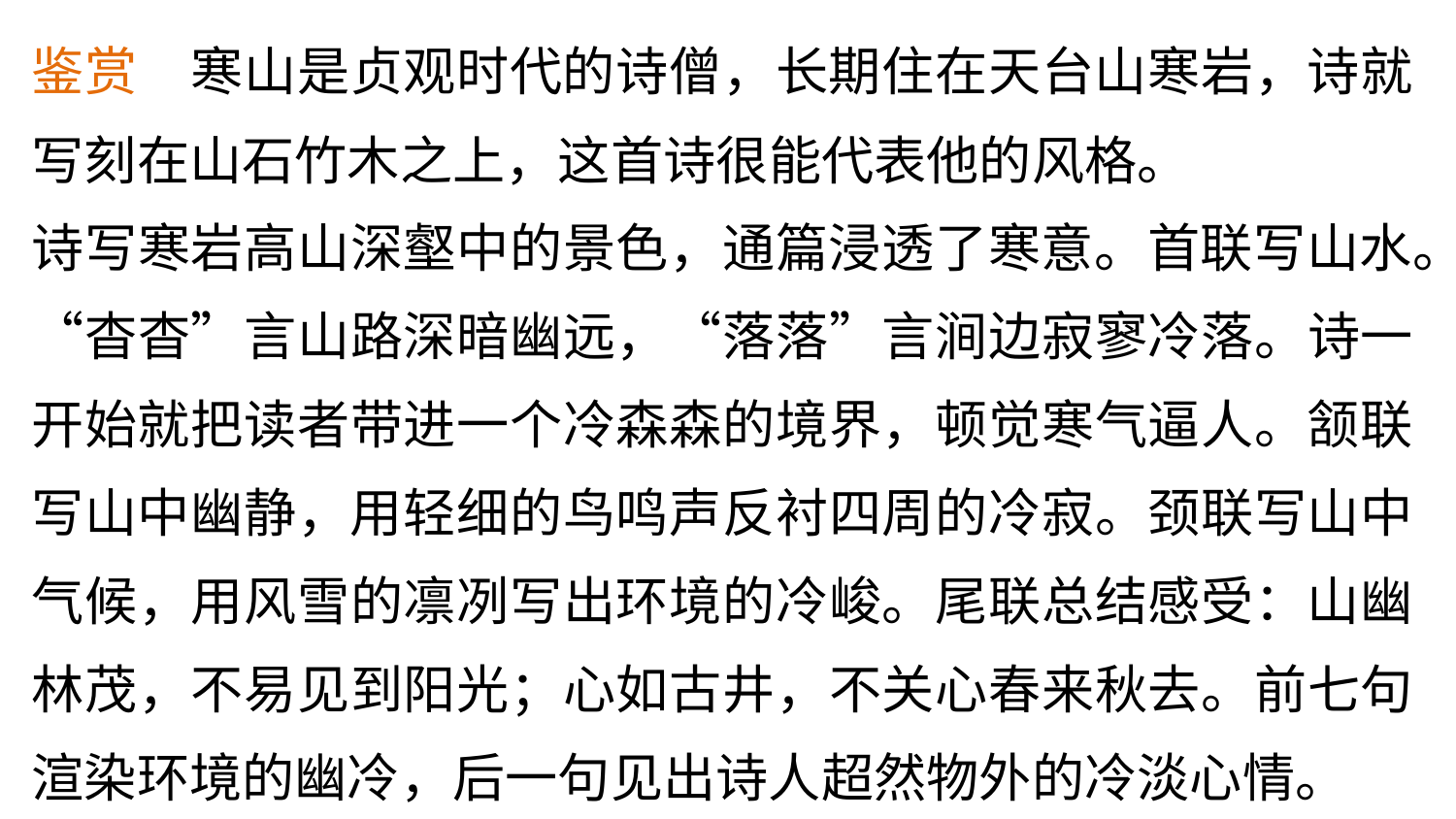

鉴赏　寒山是贞观时代的诗僧，长期住在天台山寒岩，诗就写刻在山石竹木之上，这首诗很能代表他的风格。
诗写寒岩高山深壑中的景色，通篇浸透了寒意。首联写山水。“杳杳”言山路深暗幽远，“落落”言涧边寂寥冷落。诗一开始就把读者带进一个冷森森的境界，顿觉寒气逼人。颔联写山中幽静，用轻细的鸟鸣声反衬四周的冷寂。颈联写山中气候，用风雪的凛冽写出环境的冷峻。尾联总结感受：山幽林茂，不易见到阳光；心如古井，不关心春来秋去。前七句渲染环境的幽冷，后一句见出诗人超然物外的冷淡心情。